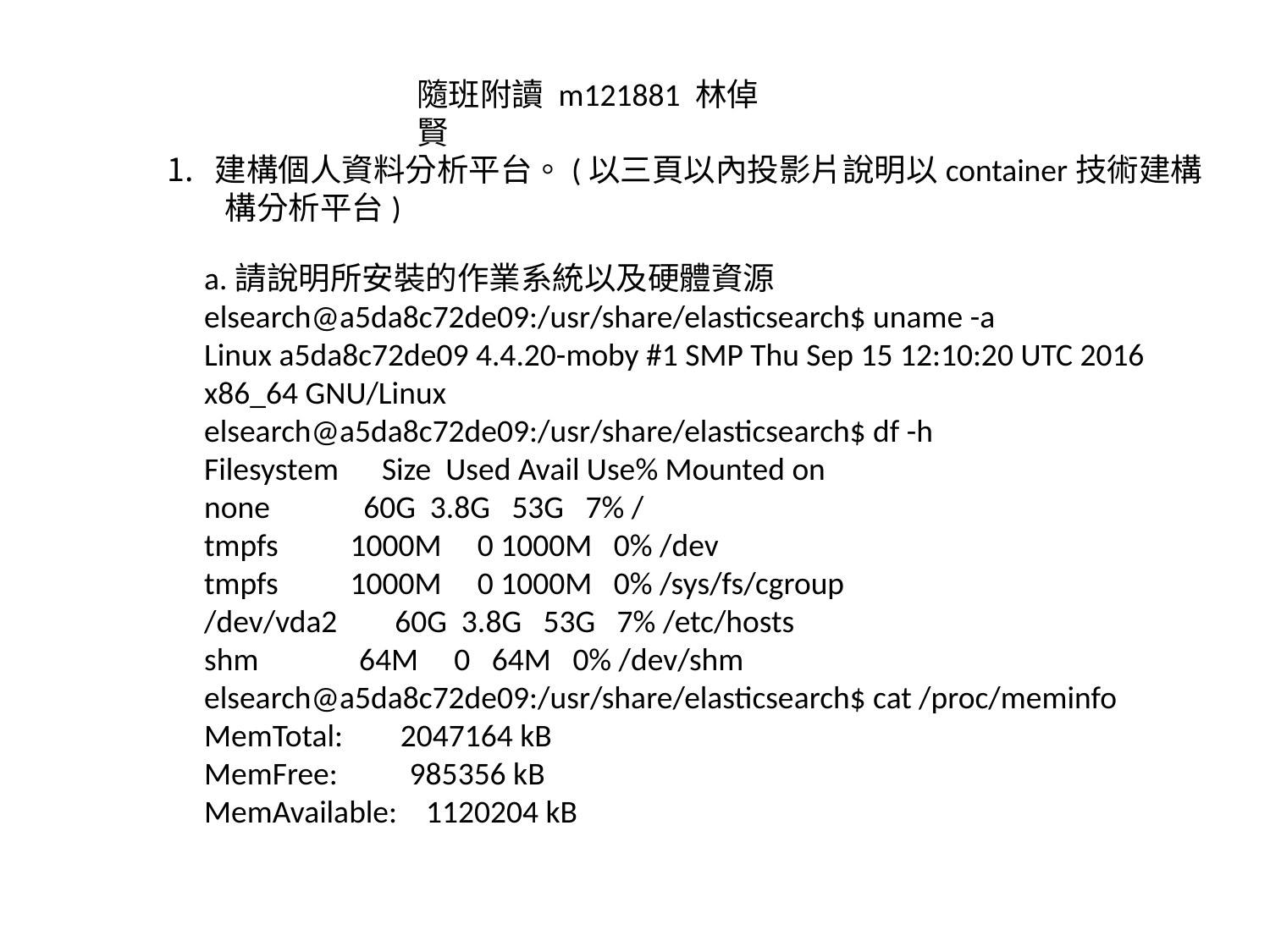

隨班附讀 m121881 林倬賢
建構個人資料分析平台。(以三頁以內投影片說明以container技術建構
       構分析平台)
a.請說明所安裝的作業系統以及硬體資源
elsearch@a5da8c72de09:/usr/share/elasticsearch$ uname -a
Linux a5da8c72de09 4.4.20-moby #1 SMP Thu Sep 15 12:10:20 UTC 2016 x86_64 GNU/Linux
elsearch@a5da8c72de09:/usr/share/elasticsearch$ df -h
Filesystem      Size  Used Avail Use% Mounted on
none             60G  3.8G   53G   7% /
tmpfs          1000M     0 1000M   0% /dev
tmpfs          1000M     0 1000M   0% /sys/fs/cgroup
/dev/vda2        60G  3.8G   53G   7% /etc/hosts
shm              64M     0   64M   0% /dev/shm
elsearch@a5da8c72de09:/usr/share/elasticsearch$ cat /proc/meminfo
MemTotal:        2047164 kB
MemFree:          985356 kB
MemAvailable:    1120204 kB